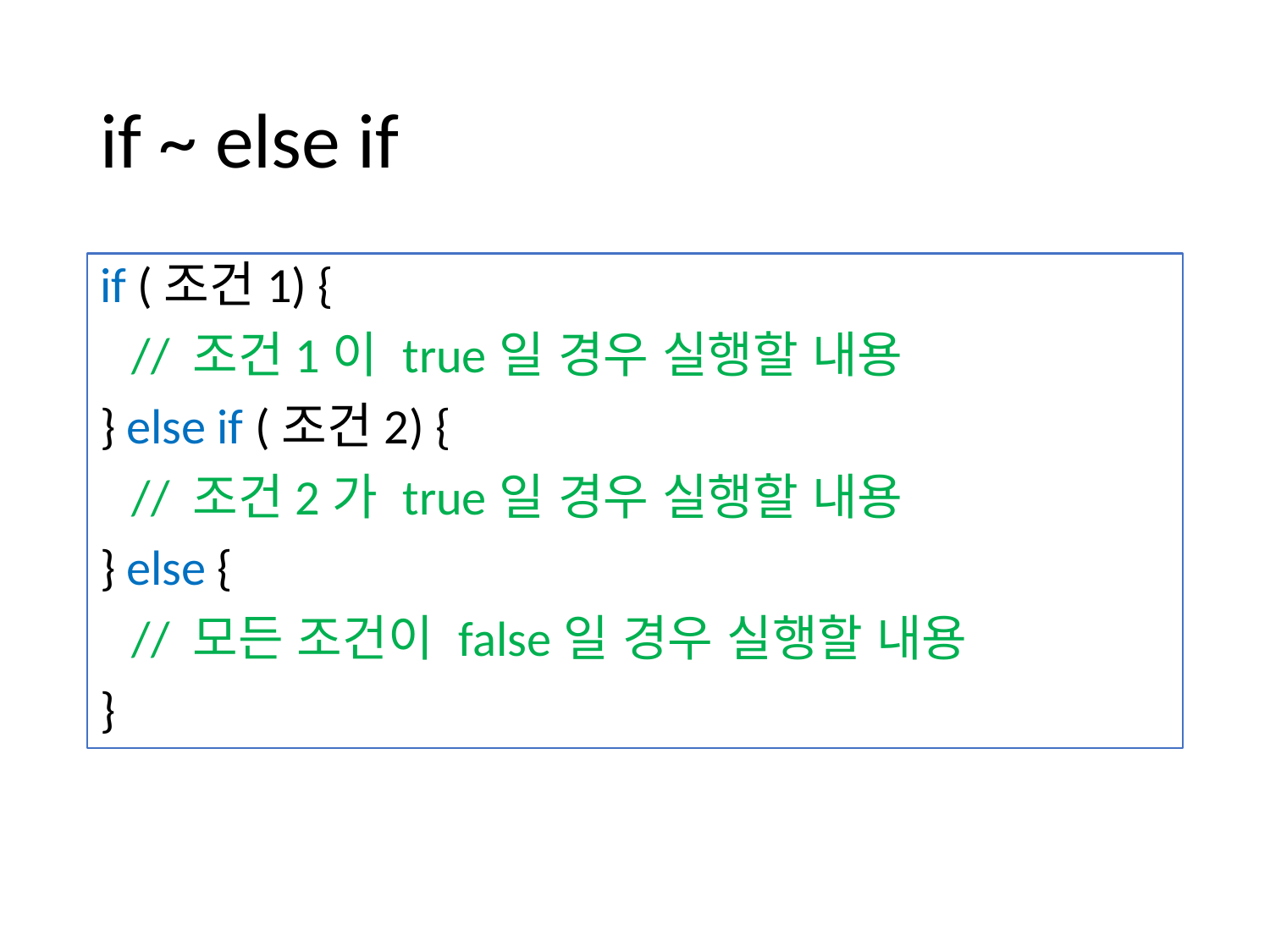

# if ~ else if
if (조건1) {
	// 조건1이 true일 경우 실행할 내용
} else if (조건2) {
	// 조건2가 true일 경우 실행할 내용
} else {
	// 모든 조건이 false일 경우 실행할 내용
}